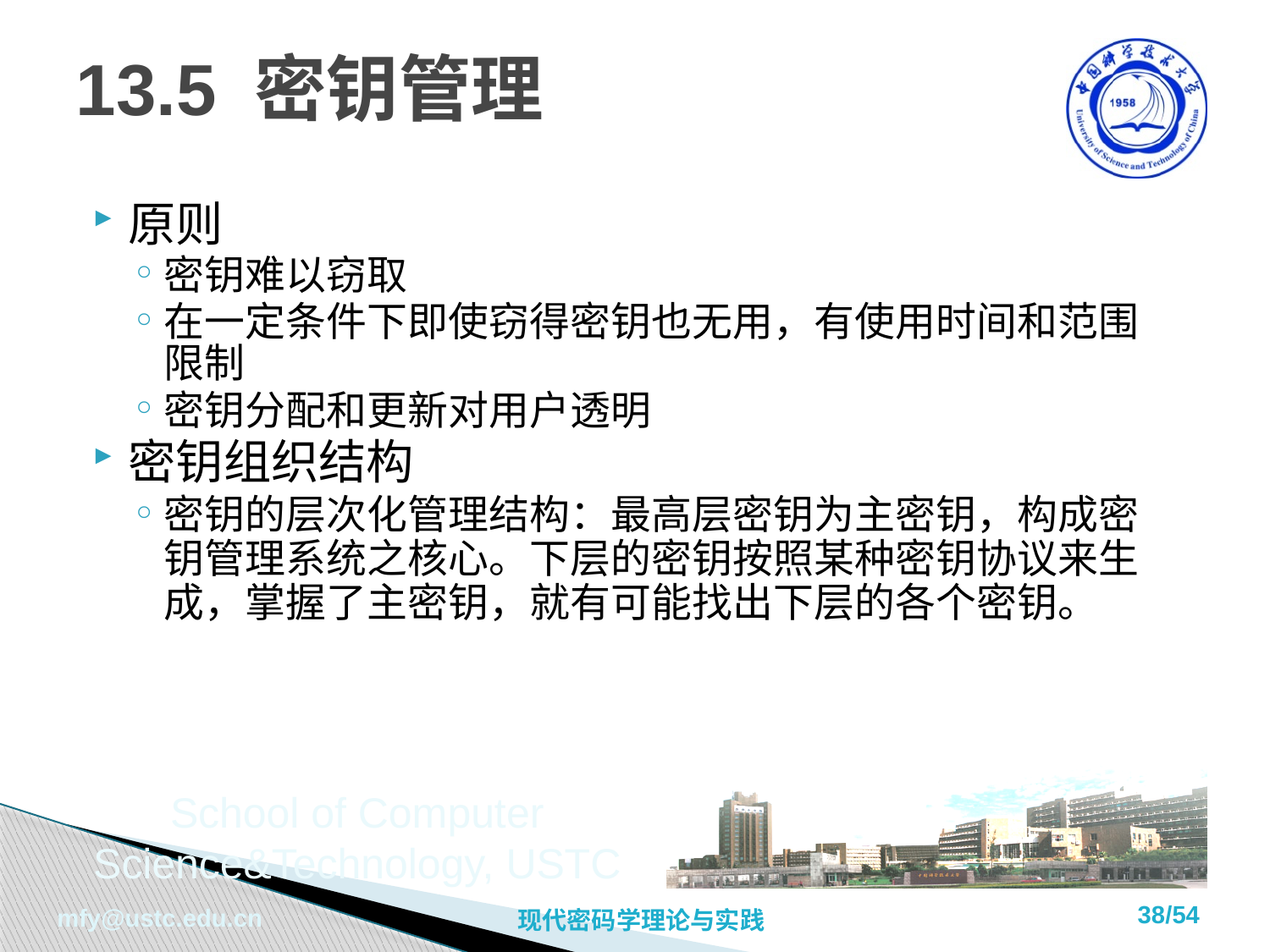

# 13.5 密钥管理
原则
密钥难以窃取
在一定条件下即使窃得密钥也无用，有使用时间和范围限制
密钥分配和更新对用户透明
密钥组织结构
密钥的层次化管理结构：最高层密钥为主密钥，构成密钥管理系统之核心。下层的密钥按照某种密钥协议来生成，掌握了主密钥，就有可能找出下层的各个密钥。